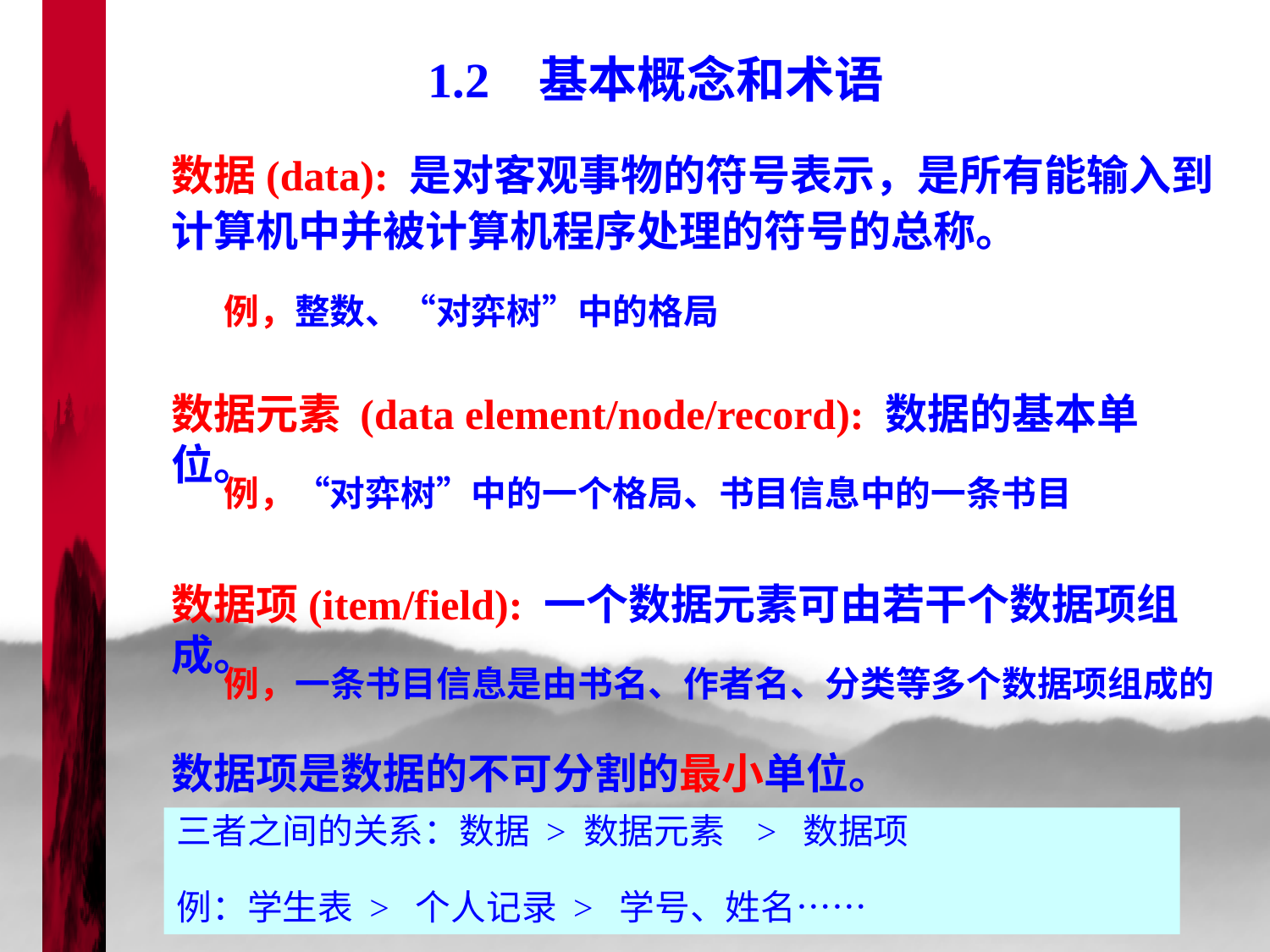

1.2   基本概念和术语
数据(data): 是对客观事物的符号表示，是所有能输入到计算机中并被计算机程序处理的符号的总称。
例，整数、“对弈树”中的格局
数据元素 (data element/node/record): 数据的基本单位。
例，“对弈树”中的一个格局、书目信息中的一条书目
数据项(item/field): 一个数据元素可由若干个数据项组成。
例，一条书目信息是由书名、作者名、分类等多个数据项组成的
数据项是数据的不可分割的最小单位。
三者之间的关系：数据 > 数据元素   >  数据项

例：学生表 >  个人记录 >  学号、姓名……